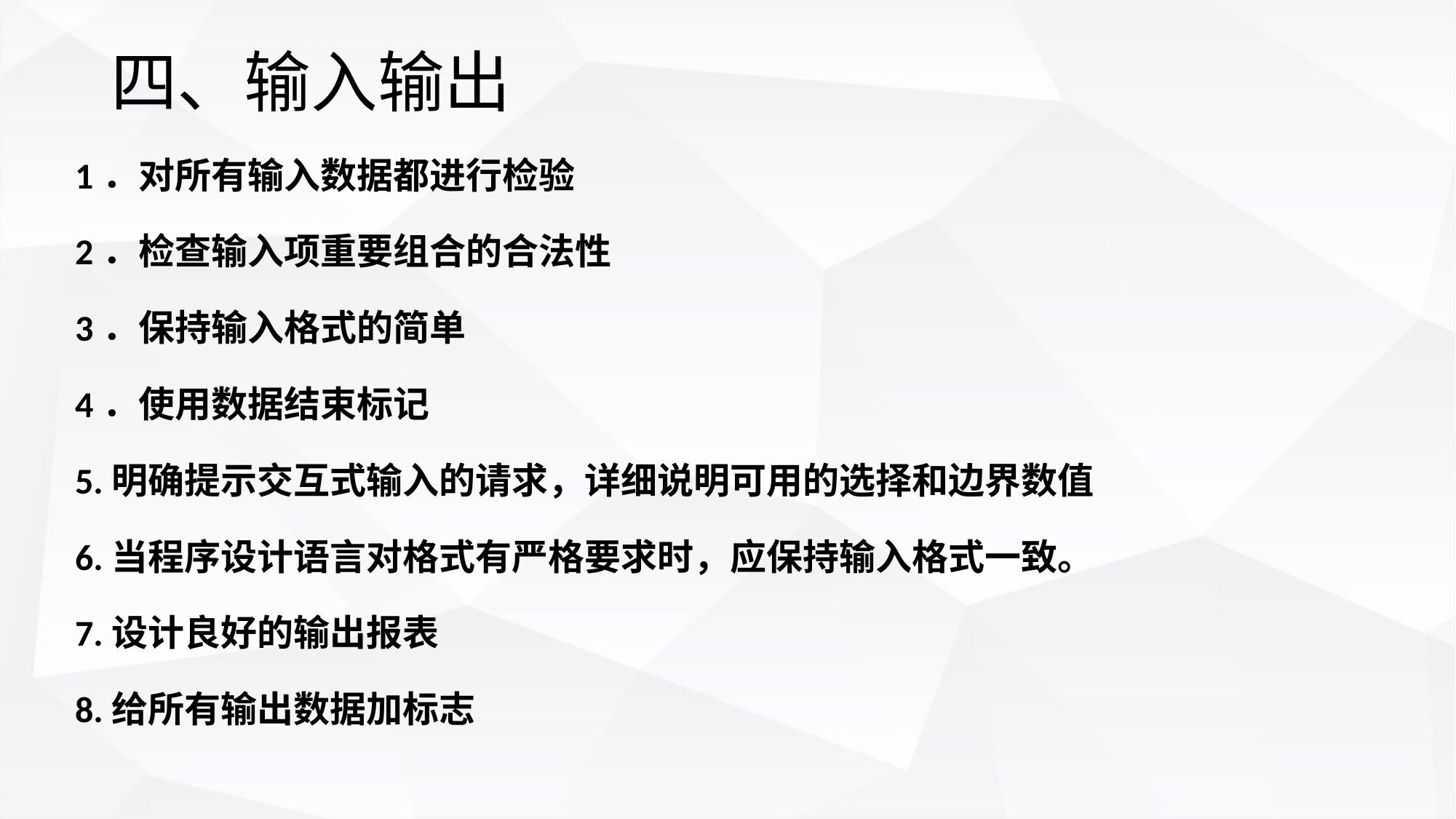

# 四、输入输出
1．对所有输入数据都进行检验
2．检查输入项重要组合的合法性
3．保持输入格式的简单
4．使用数据结束标记
5.明确提示交互式输入的请求，详细说明可用的选择和边界数值
6.当程序设计语言对格式有严格要求时，应保持输入格式一致。
7.设计良好的输出报表
8.给所有输出数据加标志